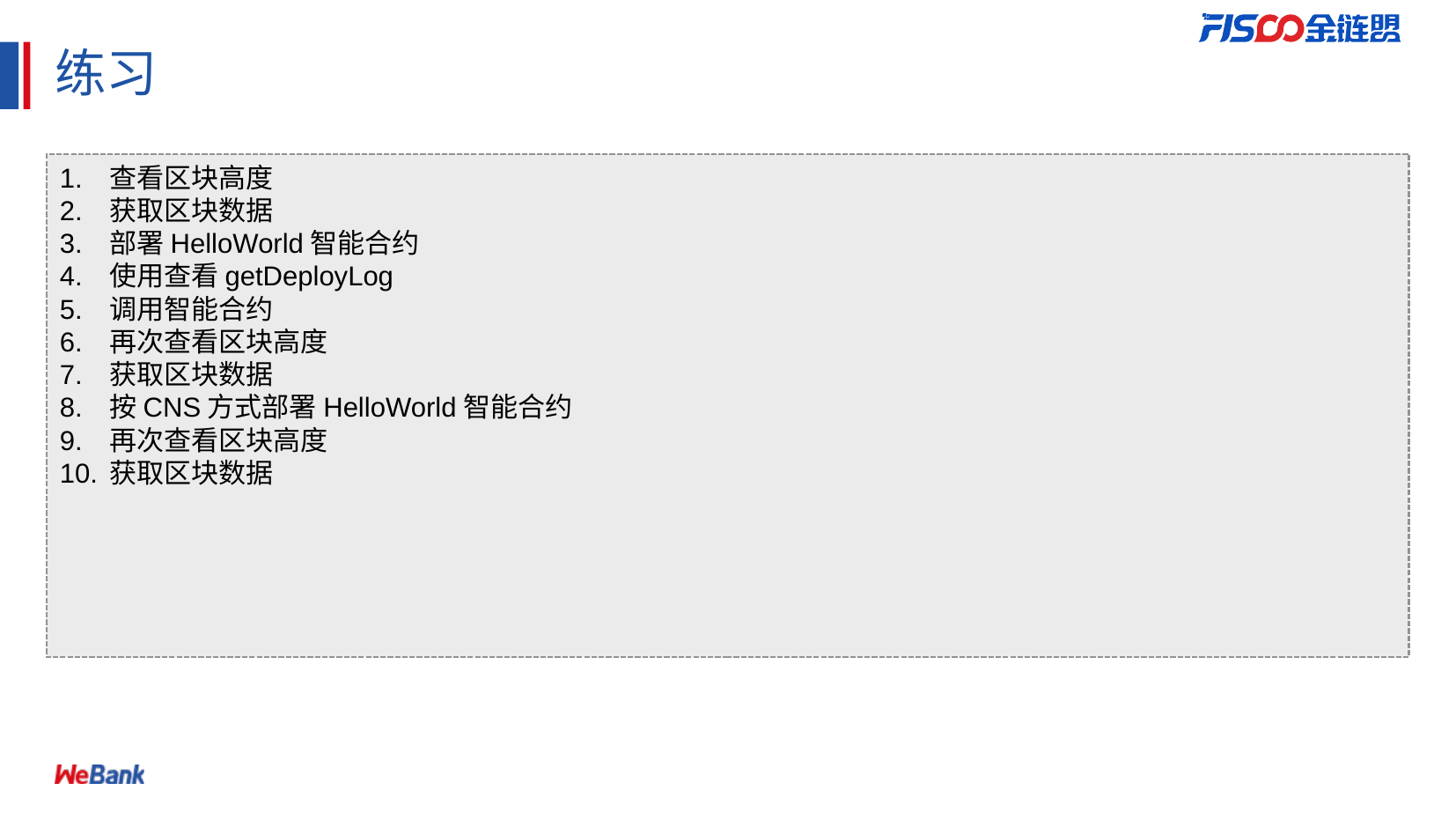

# 练习
查看区块高度
获取区块数据
部署HelloWorld智能合约
使用查看getDeployLog
调用智能合约
再次查看区块高度
获取区块数据
按CNS方式部署HelloWorld智能合约
再次查看区块高度
获取区块数据